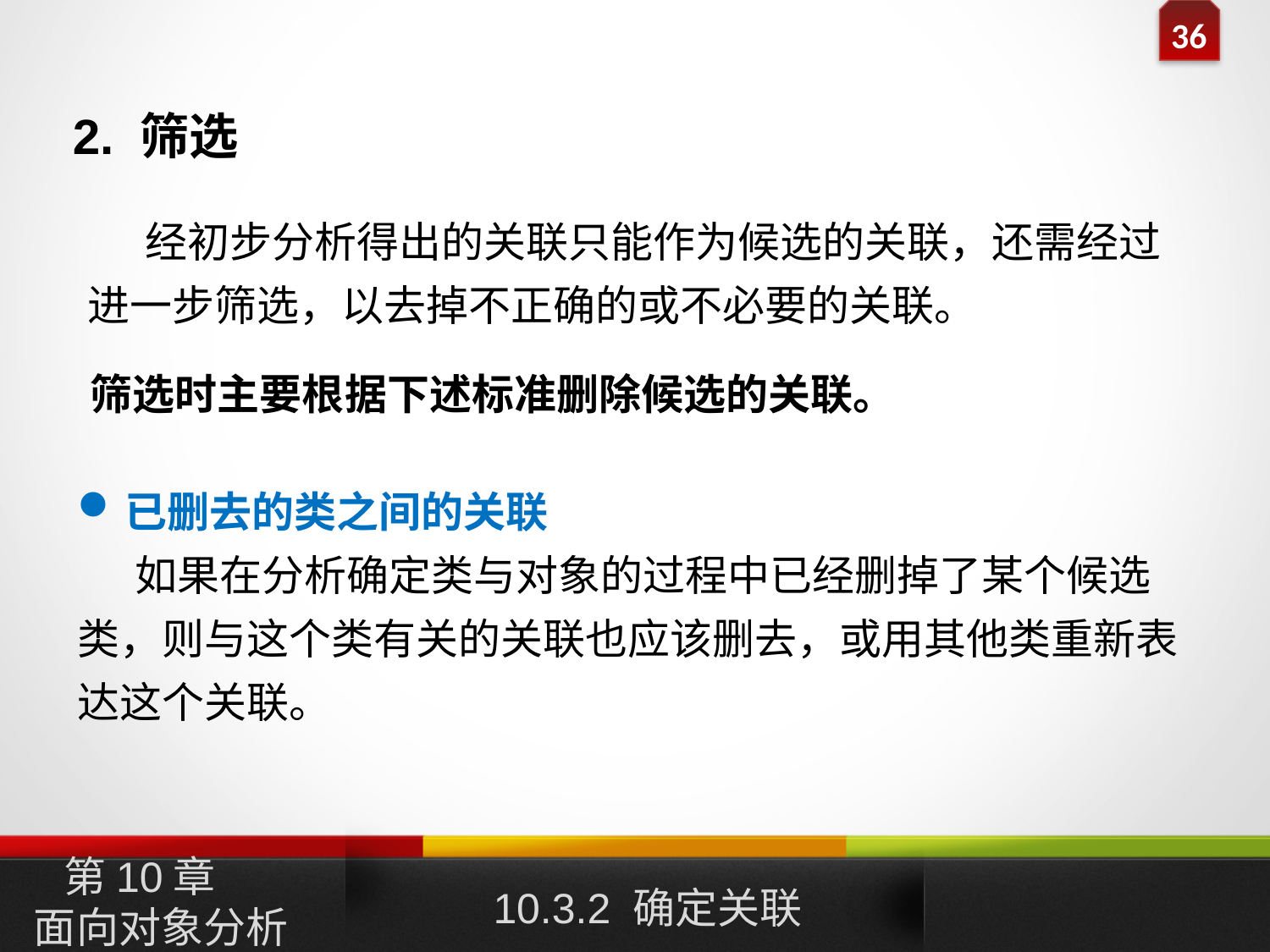

2. 筛选
     经初步分析得出的关联只能作为候选的关联，还需经过进一步筛选，以去掉不正确的或不必要的关联。
筛选时主要根据下述标准删除候选的关联。
已删去的类之间的关联
     如果在分析确定类与对象的过程中已经删掉了某个候选类，则与这个类有关的关联也应该删去，或用其他类重新表达这个关联。
10.3.2 确定关联